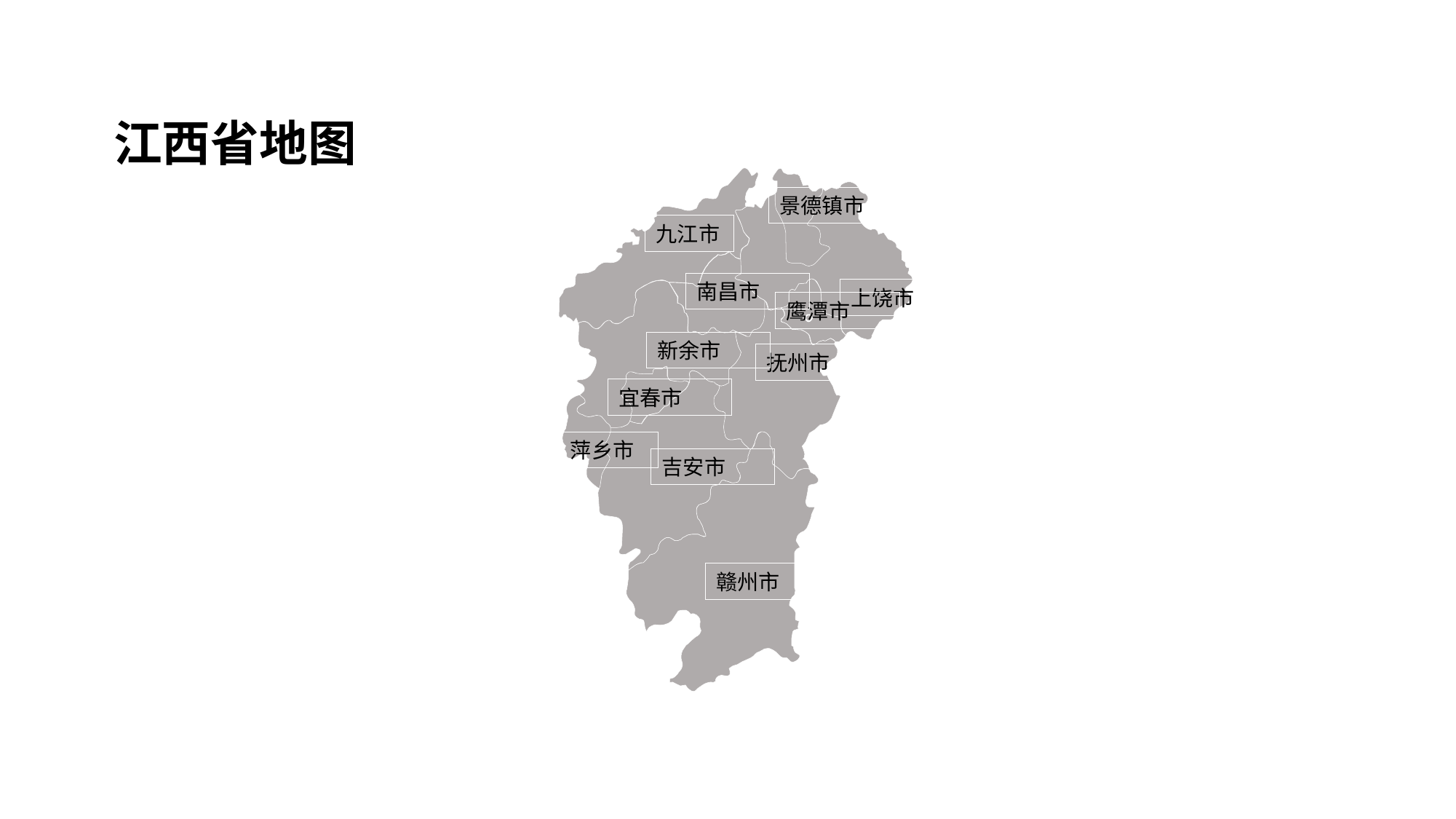

江西省地图

景德镇市
九江市

南昌市

上饶市

鹰潭市

新余市
抚州市

宜春市

萍乡市
吉安市
赣州市